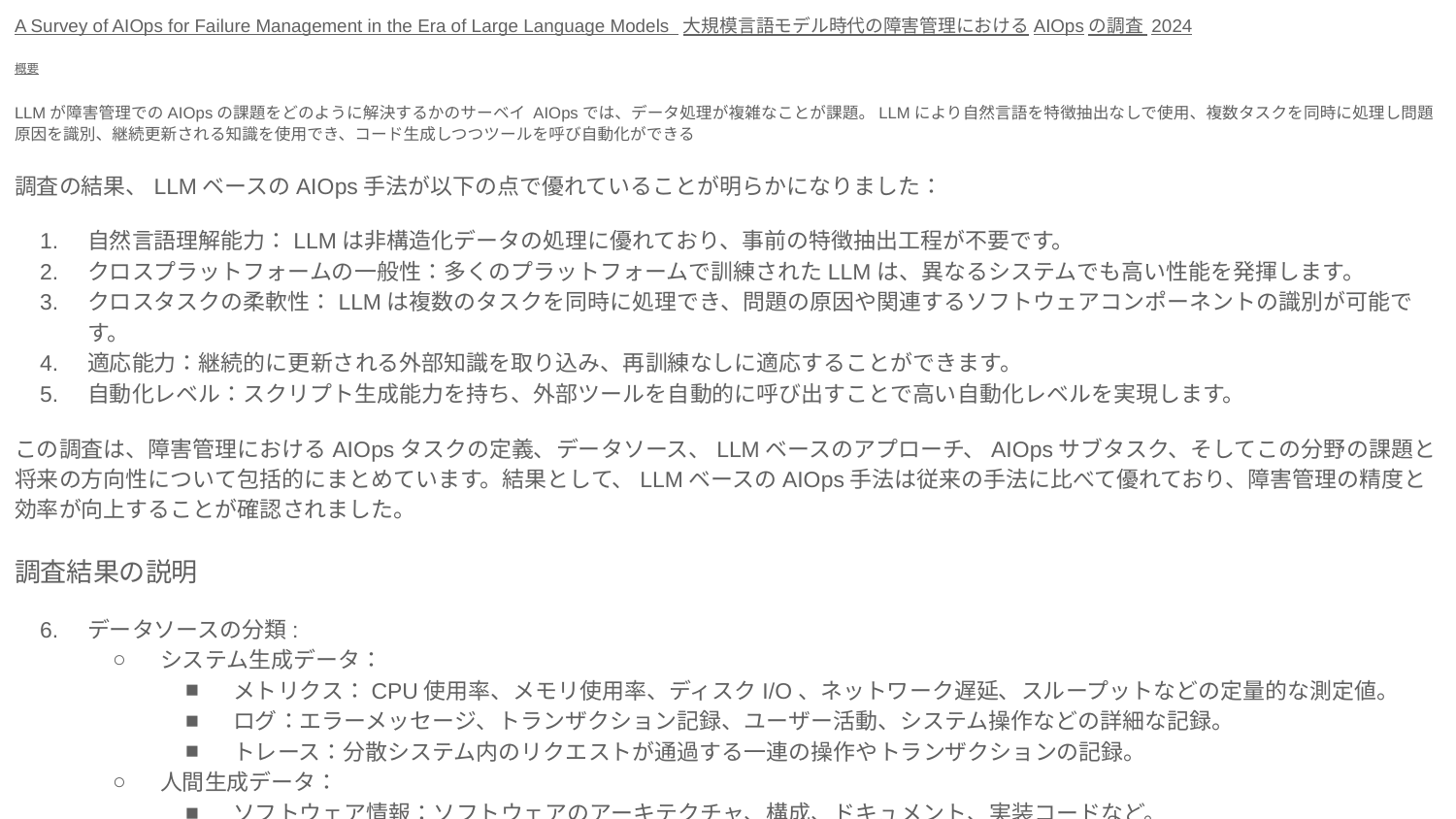

A Survey of AIOps for Failure Management in the Era of Large Language Models  大規模言語モデル時代の障害管理におけるAIOpsの調査 2024
概要
LLMが障害管理でのAIOpsの課題をどのように解決するかのサーベイ AIOpsでは、データ処理が複雑なことが課題。LLMにより自然言語を特徴抽出なしで使用、複数タスクを同時に処理し問題原因を識別、継続更新される知識を使用でき、コード生成しつつツールを呼び自動化ができる
調査の結果、LLMベースのAIOps手法が以下の点で優れていることが明らかになりました：
自然言語理解能力：LLMは非構造化データの処理に優れており、事前の特徴抽出工程が不要です。
クロスプラットフォームの一般性：多くのプラットフォームで訓練されたLLMは、異なるシステムでも高い性能を発揮します。
クロスタスクの柔軟性：LLMは複数のタスクを同時に処理でき、問題の原因や関連するソフトウェアコンポーネントの識別が可能です。
適応能力：継続的に更新される外部知識を取り込み、再訓練なしに適応することができます。
自動化レベル：スクリプト生成能力を持ち、外部ツールを自動的に呼び出すことで高い自動化レベルを実現します。
この調査は、障害管理におけるAIOpsタスクの定義、データソース、LLMベースのアプローチ、AIOpsサブタスク、そしてこの分野の課題と将来の方向性について包括的にまとめています。結果として、LLMベースのAIOps手法は従来の手法に比べて優れており、障害管理の精度と効率が向上することが確認されました。
調査結果の説明
データソースの分類:
システム生成データ：
メトリクス：CPU使用率、メモリ使用率、ディスクI/O、ネットワーク遅延、スループットなどの定量的な測定値。
ログ：エラーメッセージ、トランザクション記録、ユーザー活動、システム操作などの詳細な記録。
トレース：分散システム内のリクエストが通過する一連の操作やトランザクションの記録。
人間生成データ：
ソフトウェア情報：ソフトウェアのアーキテクチャ、構成、ドキュメント、実装コードなど。
Q&A：運用や開発に関する知識の質問と回答のペア。
インシデントレポート：ユーザーが書いたインシデントの詳細な報告。
LLMベースのアプローチの分類:
基礎モデル：
トランスフォーマーベース：BERT、GPT、T5など、自己注意メカニズムを使用するモデル。
非トランスフォーマーベース：MLP、RNN、CNN、ディフュージョンモデルなど。
ファインチューニング：
フルファインチューニング：モデルのすべてのパラメータを更新。
パラメータ効率の高いファインチューニング：Layer-Freezing、Adapter Tuning、Task-Conditional Fine-Tuningなど。
エンベディングベース：
事前訓練エンベディング：BERT、GPT、T5などによって生成されるエンベディングを利用。
プロンプトエンベディング：特定のタスクに適したエンベディングを生成。
プロンプトベース：
インコンテキストラーニング：例をプロンプト内に提供し、モデルがタスクを理解。
チェーンオブソート：中間ステップや推論プロセスをガイド。
タスク指示プロンプティング：自然言語の指示を使用してタスクを実行。
知識ベースアプローチ：Tool Augmented Generation、Retrieval-Augmented Generation。
AIOpsタスクの分類:
データ前処理：
ログ解析：ログデータを解析して構造化。
メトリクス補完：欠落しているメトリクスデータを補完。
入力要約：大規模なテキストを要約して重要な情報を抽出。
障害検知：
障害予測：将来の障害を予測。
異常検知：異常なパターンを検出。
原因分析：
障害ローカライズ：異常が発生した特定のコンポーネントや機械を特定。
障害カテゴリ分類：発生している異常の種類を特定。
原因報告生成：原因分析レポートを生成。
自動修正：
アシスト質問：システム関連の質問に対する回答を支援。
緩和策生成：検出された異常に対する緩和策を生成。
コマンド推奨：修正に使用できるコマンドを推奨。
スクリプト生成：修正用のカスタムスクリプトを生成。
自動実行：修正スクリプトを自動的に実行。
使用用途
データ前処理：ログ解析、メトリクス補完、入力要約。
障害検知：障害予測、異常検知。
原因分析：障害ローカライズ、障害カテゴリ分類、原因報告生成。
自動修正：アシスト質問、緩和策生成、コマンド推奨、スクリプト生成、自動実行。